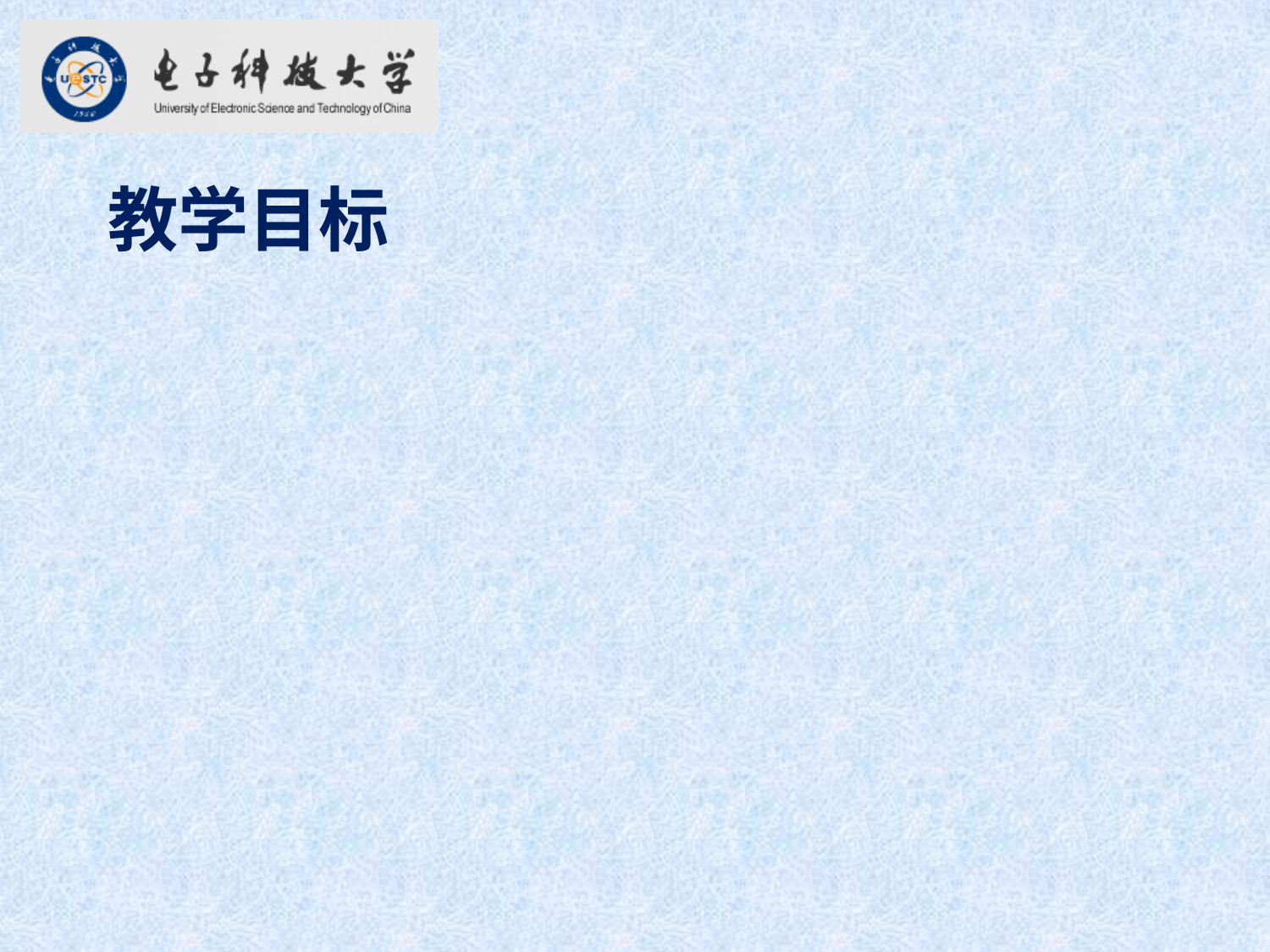

教学目标

了解数据处理技术的概念和特点

了解其基本原理、主要功能特点

让学生对数据处理技术有一个初步理解